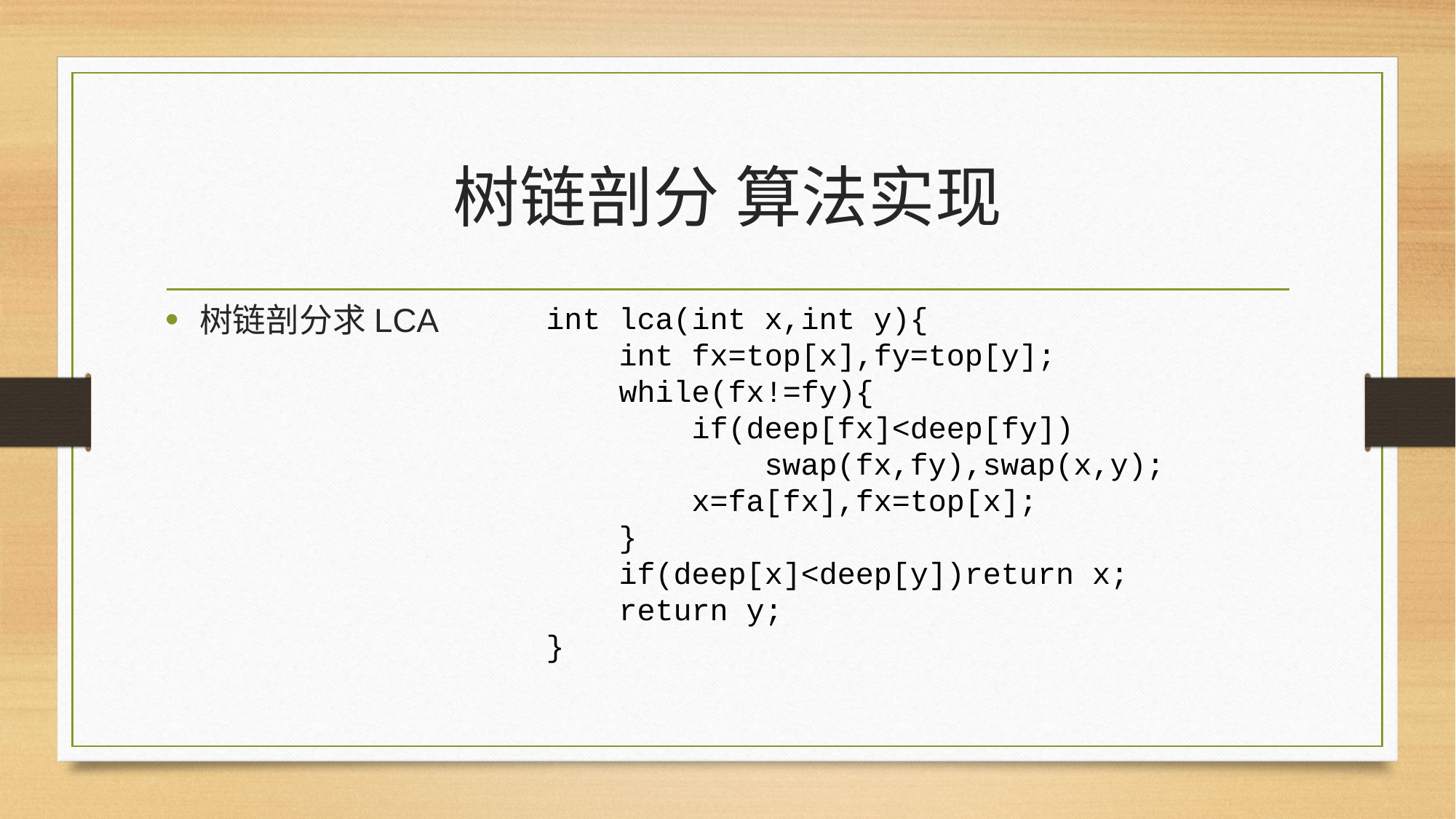

# 树链剖分 算法实现
树链剖分求LCA
int lca(int x,int y){
    int fx=top[x],fy=top[y];
    while(fx!=fy){
        if(deep[fx]<deep[fy])
            swap(fx,fy),swap(x,y);
        x=fa[fx],fx=top[x];
    }
    if(deep[x]<deep[y])return x;
    return y;
}